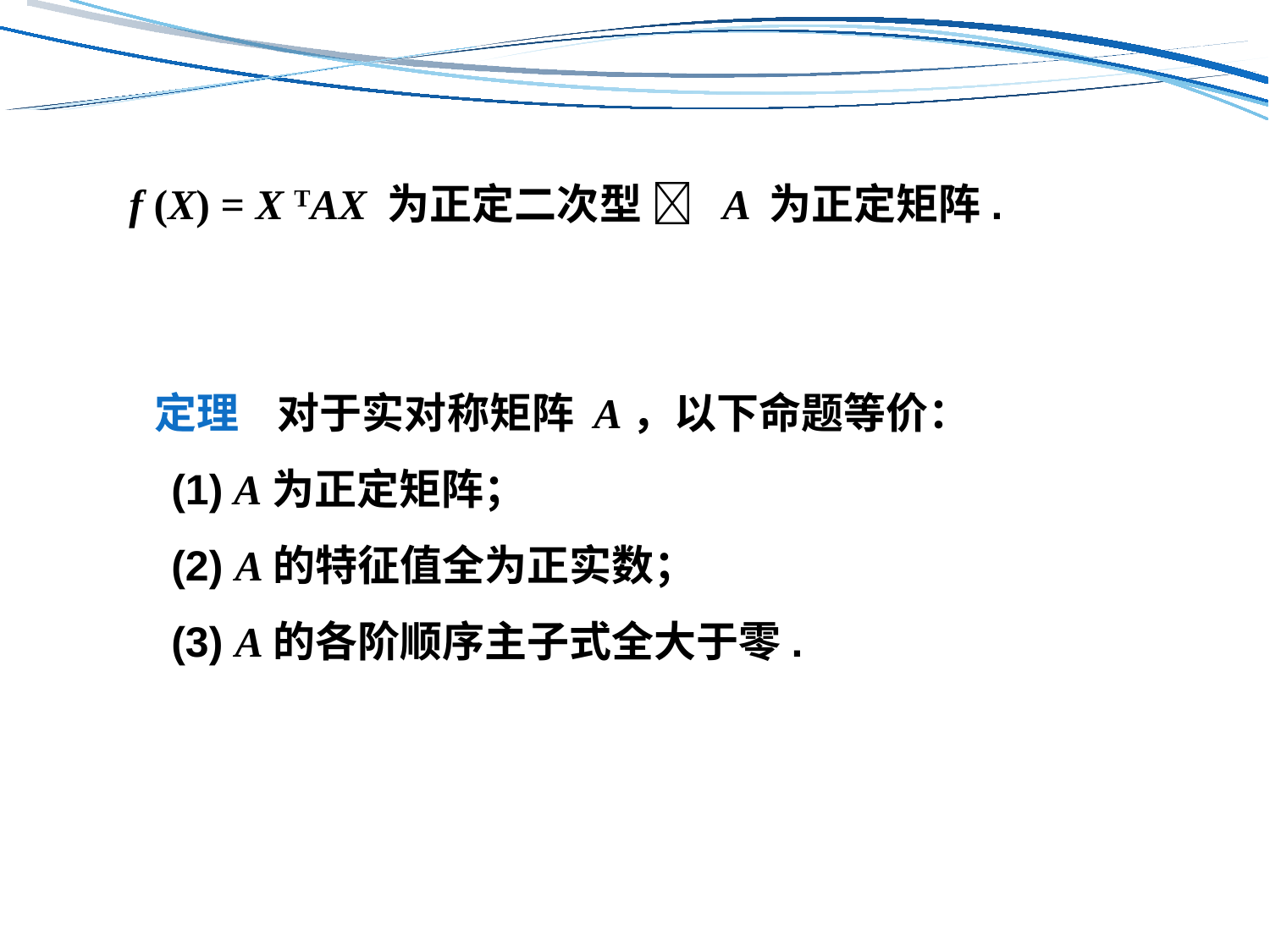

f (X) = X TAX 为正定二次型 ⇔  A 为正定矩阵.
     定理    对于实对称矩阵 A，以下命题等价：
(1) A为正定矩阵；
(2) A的特征值全为正实数；
(3) A的各阶顺序主子式全大于零.